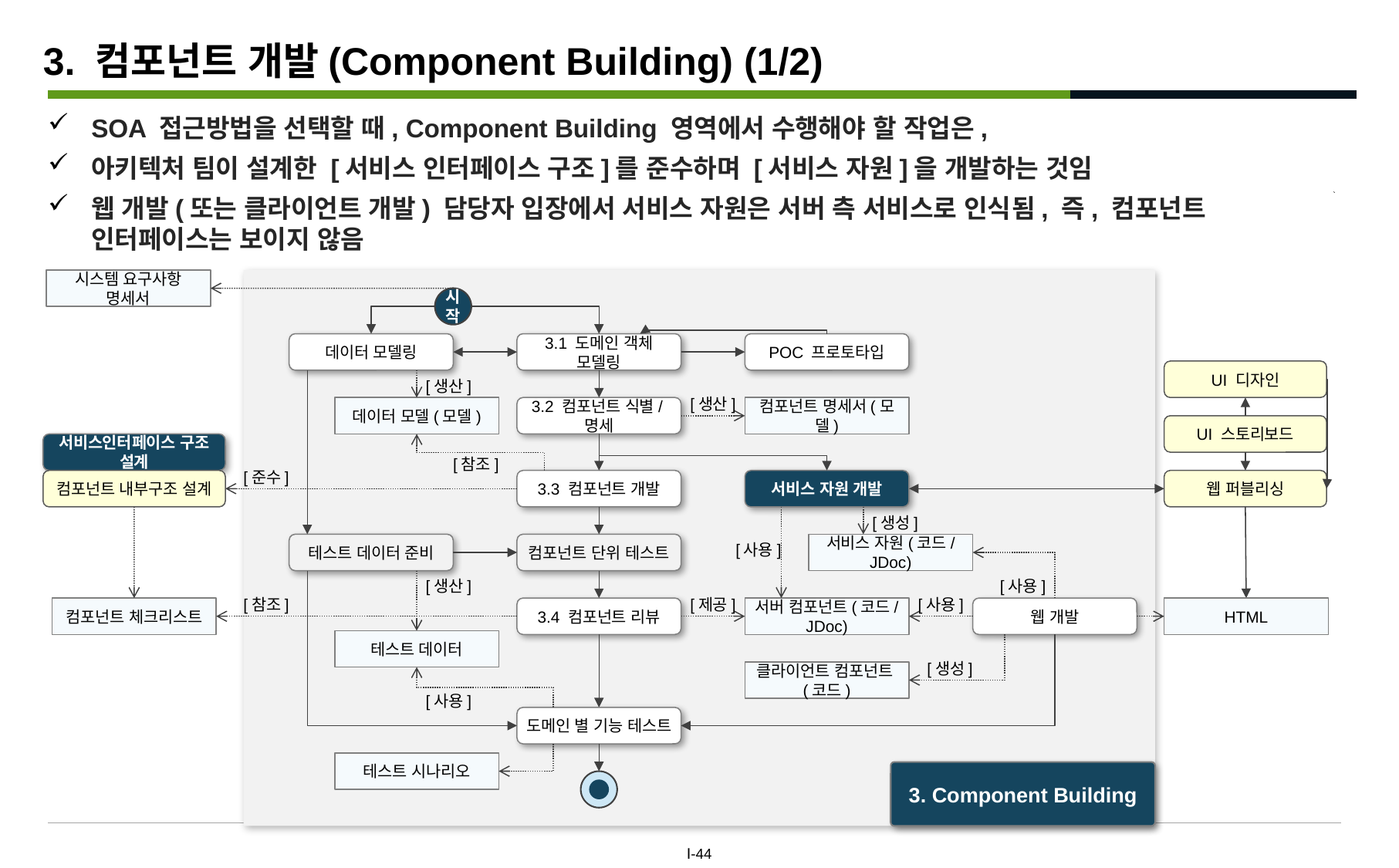

# 3. 컴포넌트 개발(Component Building) (1/2)
SOA 접근방법을 선택할 때, Component Building 영역에서 수행해야 할 작업은,
아키텍처 팀이 설계한 [서비스 인터페이스 구조]를 준수하며 [서비스 자원]을 개발하는 것임
웹 개발(또는 클라이언트 개발) 담당자 입장에서 서비스 자원은 서버 측 서비스로 인식됨, 즉, 컴포넌트 인터페이스는 보이지 않음
시스템 요구사항 명세서

시작
데이터 모델링
3.1 도메인 객체 모델링

POC 프로토타입

UI 디자인
[생산]
[생산]
데이터 모델(모델)

3.2 컴포넌트 식별/명세
컴포넌트 명세서(모델)
UI 스토리보드
서비스인터페이스 구조 설계
[참조]
[준수]
컴포넌트 내부구조 설계
3.3 컴포넌트 개발

서비스 자원 개발
웹 퍼블리싱

[생성]
테스트 데이터 준비

컴포넌트 단위 테스트
[사용]
서비스 자원(코드/JDoc)

[생산]
[사용]
[참조]
[제공]
[사용]
컴포넌트 체크리스트
3.4 컴포넌트 리뷰
서버 컴포넌트(코드/JDoc)

웹 개발

HTML

테스트 데이터

[생성]
클라이언트 컴포넌트(코드)
[사용]
도메인 별 기능 테스트

테스트 시나리오
3. Component Building